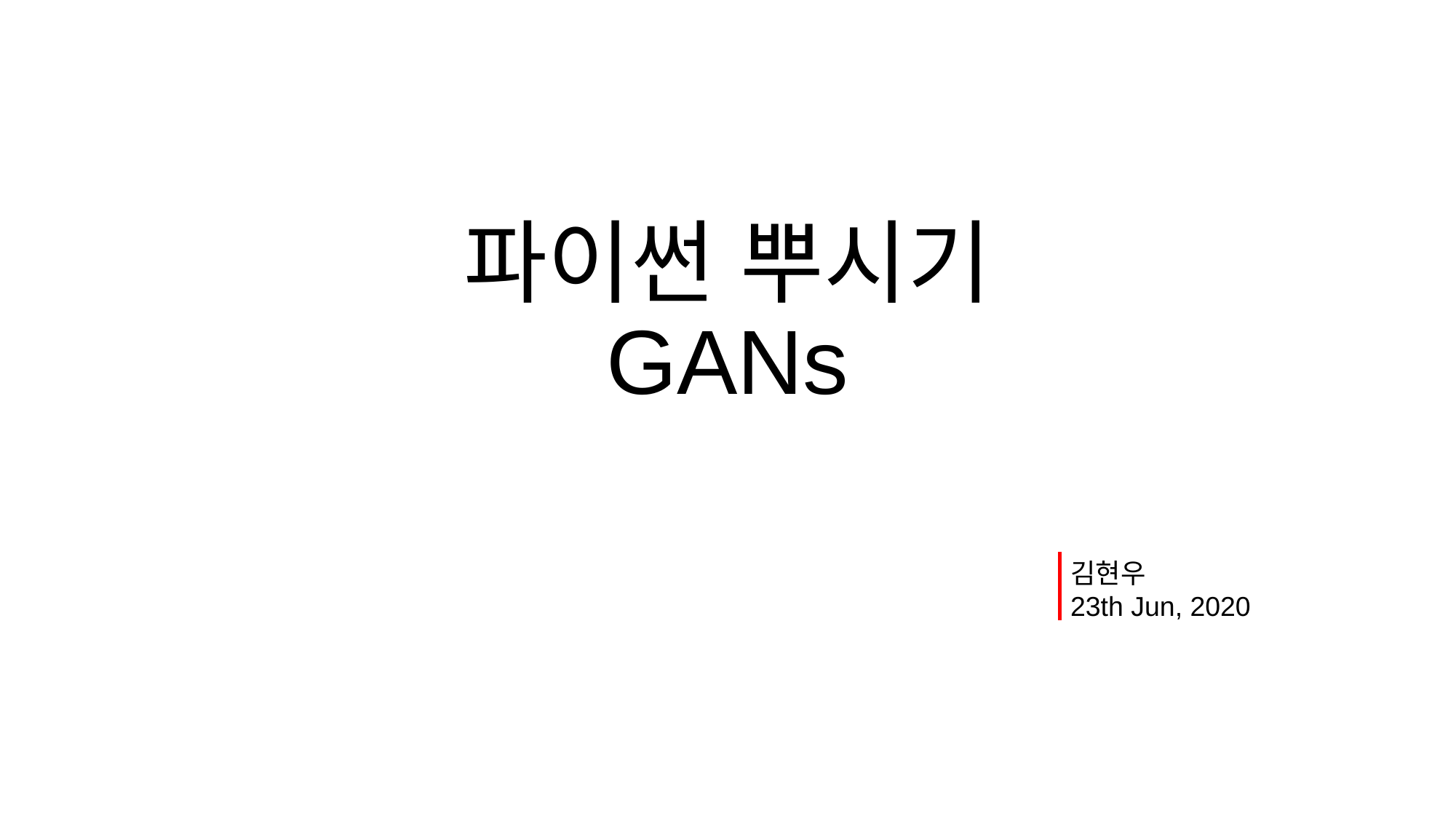

# 파이썬 뿌시기 GANs
김현우
23th Jun, 2020